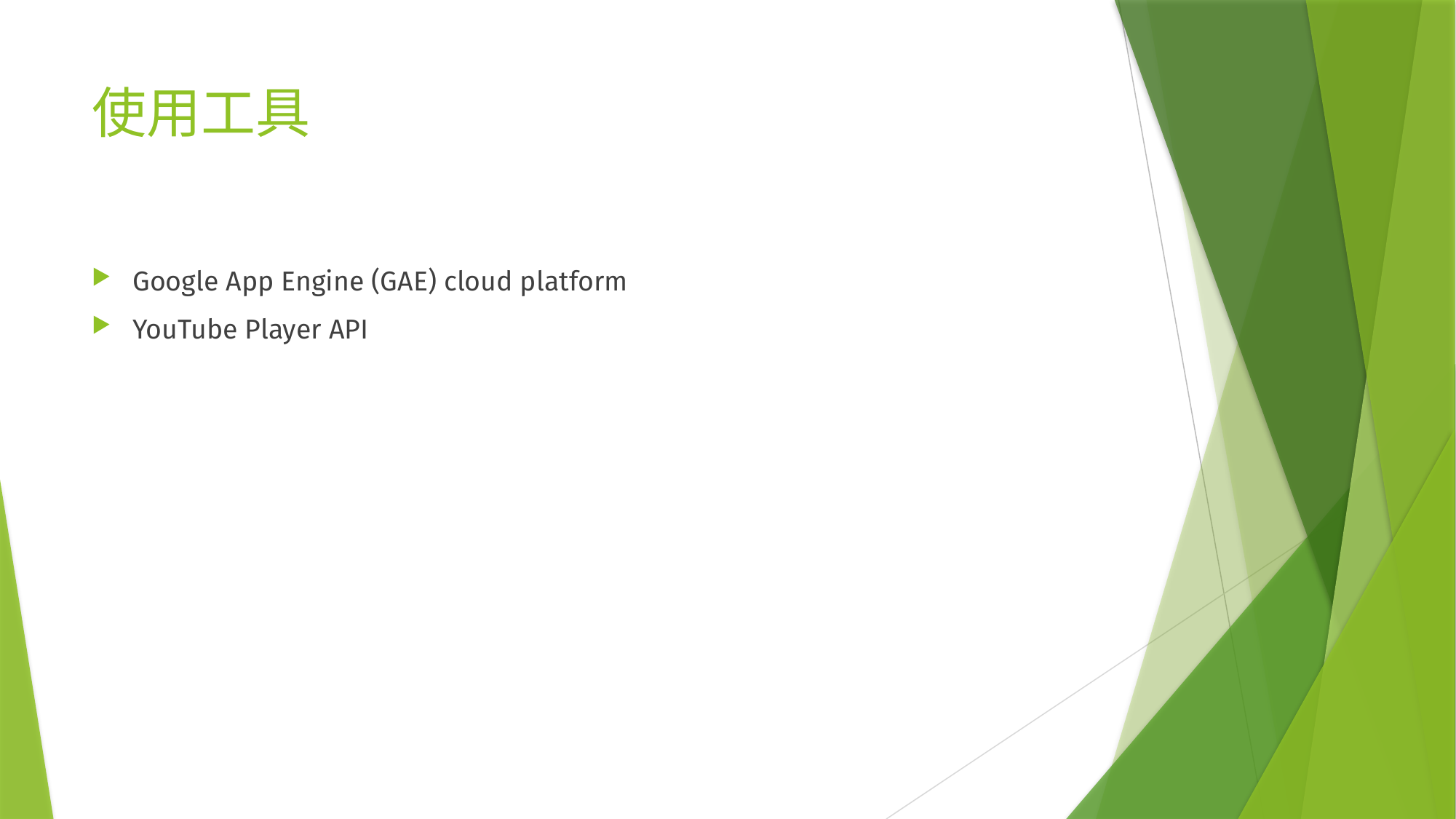

# 使用工具
Google App Engine (GAE) cloud platform
YouTube Player API